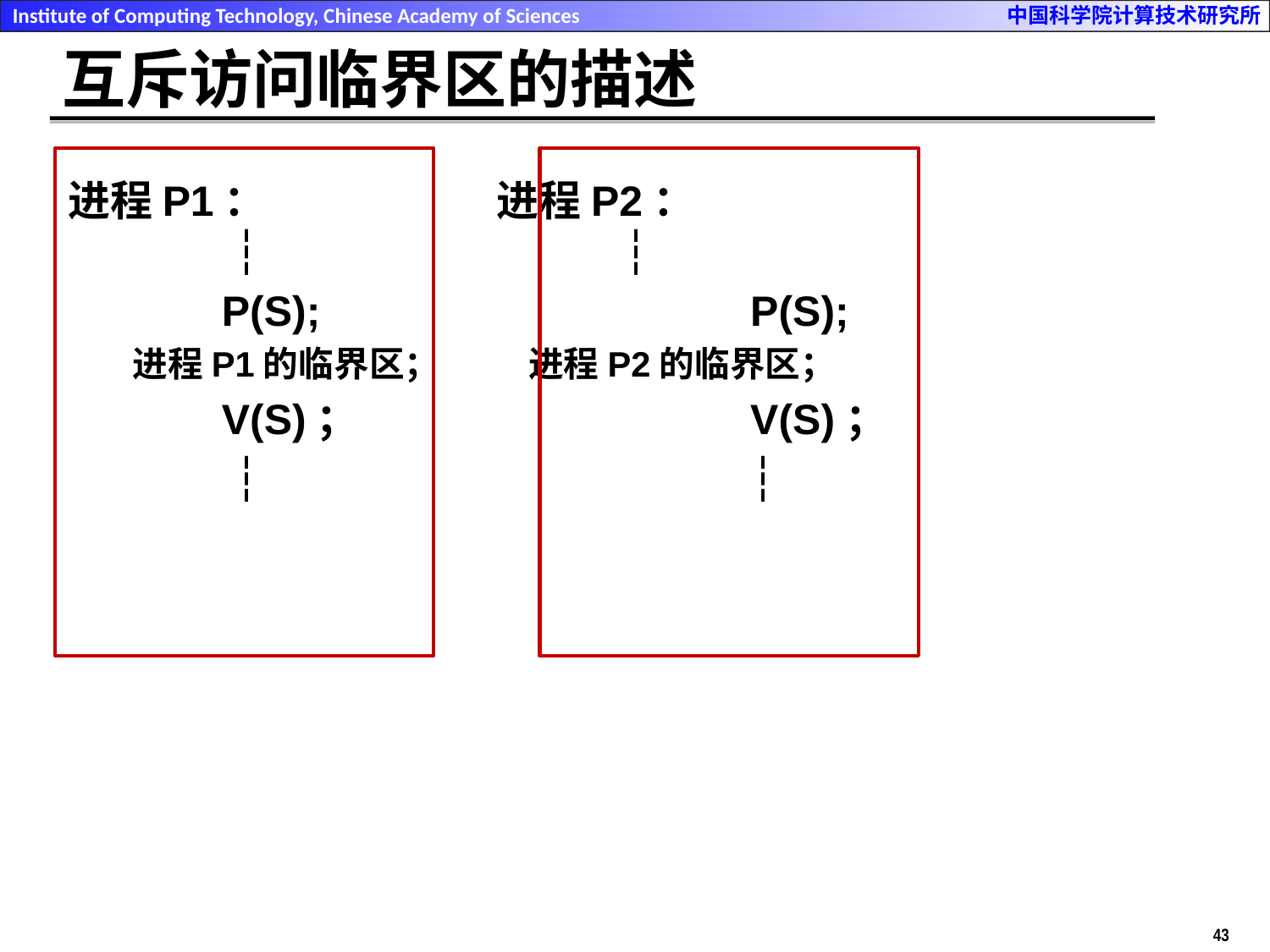

# 互斥访问临界区的描述

进程P1：                    	进程P2：
              ┆                          	┆
             P(S);                     		P(S);
       进程P1的临界区；     	    进程P2的临界区；
             V(S)；                  	 	V(S)；
              ┆                         		┆